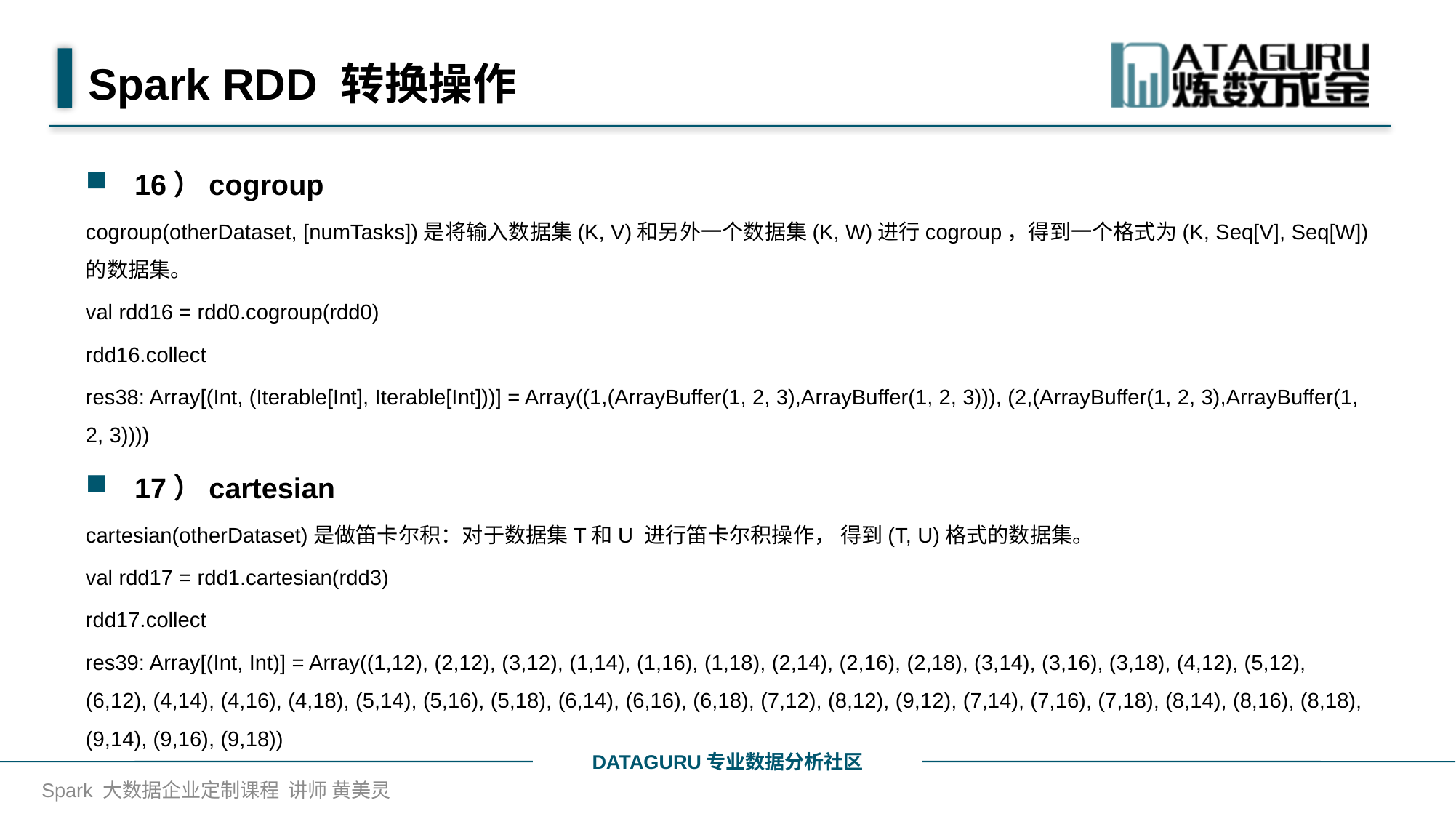

# Spark RDD 转换操作
16）cogroup
cogroup(otherDataset, [numTasks])是将输入数据集(K, V)和另外一个数据集(K, W)进行cogroup，得到一个格式为(K, Seq[V], Seq[W])的数据集。
val rdd16 = rdd0.cogroup(rdd0)
rdd16.collect
res38: Array[(Int, (Iterable[Int], Iterable[Int]))] = Array((1,(ArrayBuffer(1, 2, 3),ArrayBuffer(1, 2, 3))), (2,(ArrayBuffer(1, 2, 3),ArrayBuffer(1, 2, 3))))
17）cartesian
cartesian(otherDataset)是做笛卡尔积：对于数据集T和U 进行笛卡尔积操作， 得到(T, U)格式的数据集。
val rdd17 = rdd1.cartesian(rdd3)
rdd17.collect
res39: Array[(Int, Int)] = Array((1,12), (2,12), (3,12), (1,14), (1,16), (1,18), (2,14), (2,16), (2,18), (3,14), (3,16), (3,18), (4,12), (5,12), (6,12), (4,14), (4,16), (4,18), (5,14), (5,16), (5,18), (6,14), (6,16), (6,18), (7,12), (8,12), (9,12), (7,14), (7,16), (7,18), (8,14), (8,16), (8,18), (9,14), (9,16), (9,18))